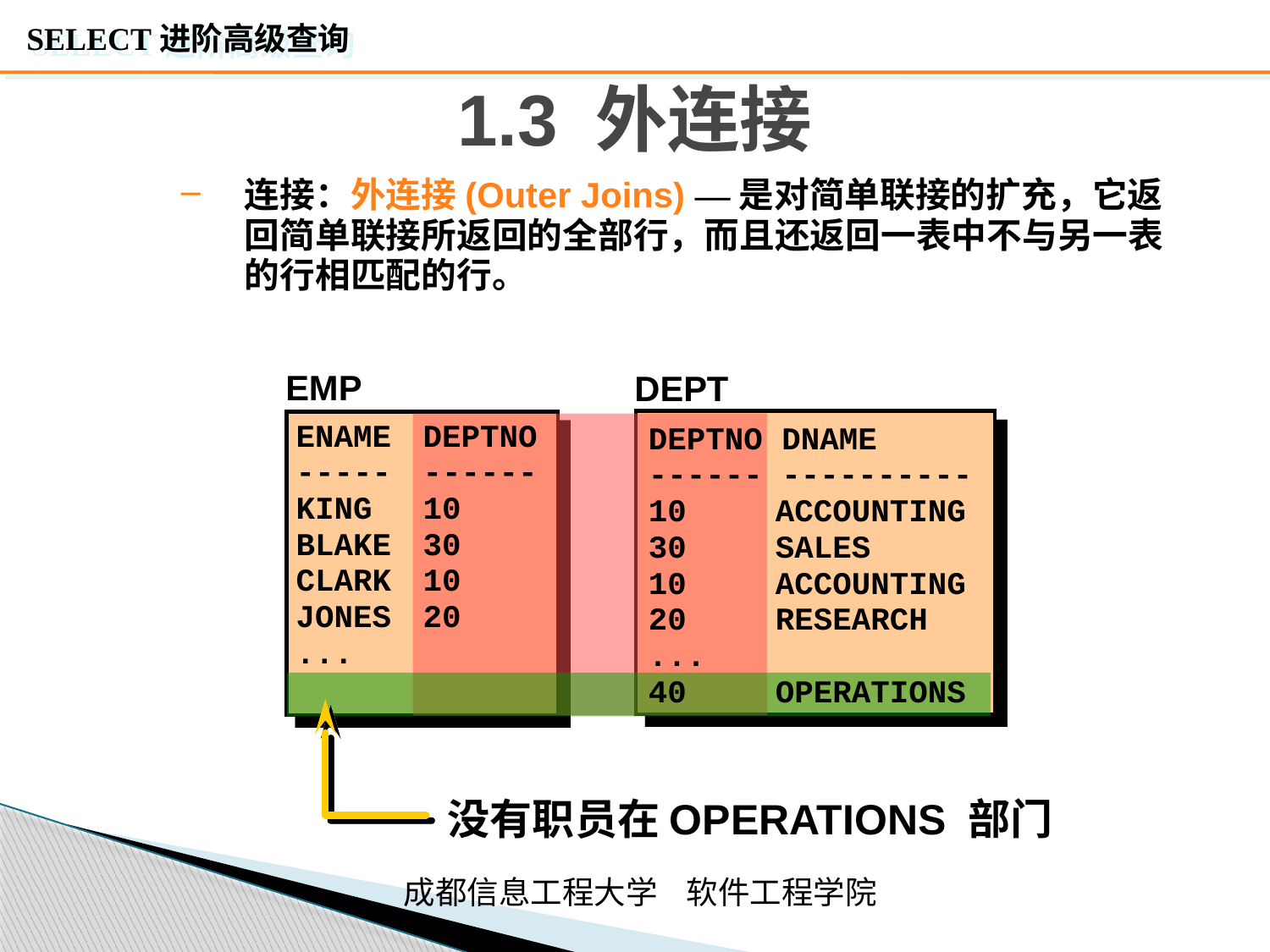

# 1.3 外连接
连接：外连接(Outer Joins) —是对简单联接的扩充，它返回简单联接所返回的全部行，而且还返回一表中不与另一表的行相匹配的行。
EMP
DEPT

ENAME	DEPTNO
-----	------
KING	10
BLAKE	30
CLARK	10
JONES	20
...

DEPTNO DNAME
------ ----------
10 	ACCOUNTING
30 	SALES
10 	ACCOUNTING
20	RESEARCH
...
40	OPERATIONS

没有职员在OPERATIONS 部门